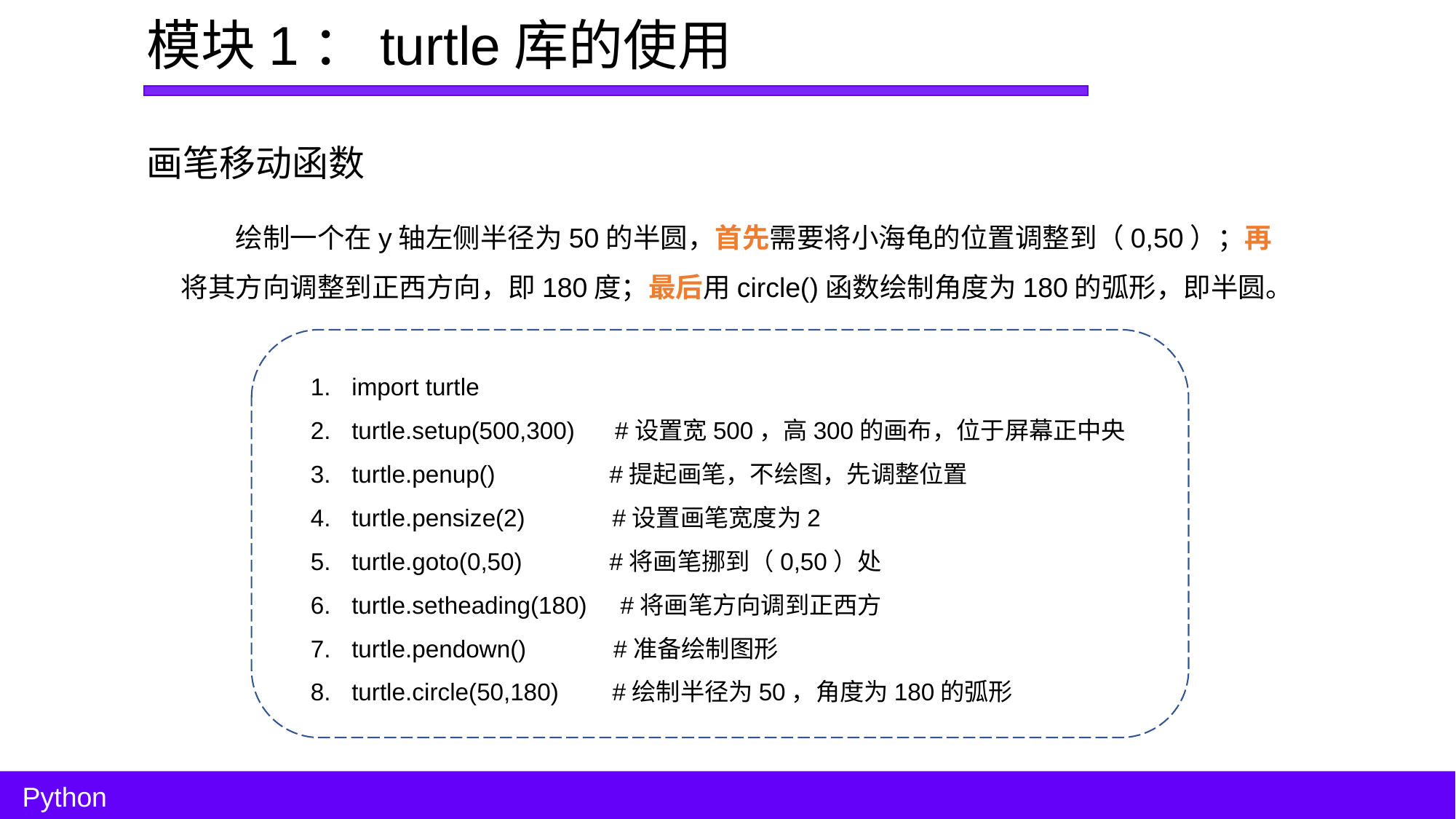

模块1：turtle库的使用

画笔移动函数
绘制一个在y轴左侧半径为50的半圆，首先需要将小海龟的位置调整到（0,50）；再将其方向调整到正西方向，即180度；最后用circle()函数绘制角度为180的弧形，即半圆。

import turtle
turtle.setup(500,300)      #设置宽500，高300的画布，位于屏幕正中央
turtle.penup()                 #提起画笔，不绘图，先调整位置
turtle.pensize(2)             #设置画笔宽度为2
turtle.goto(0,50)             #将画笔挪到（0,50）处
turtle.setheading(180)     #将画笔方向调到正西方
turtle.pendown()             #准备绘制图形
turtle.circle(50,180)        #绘制半径为50，角度为180的弧形